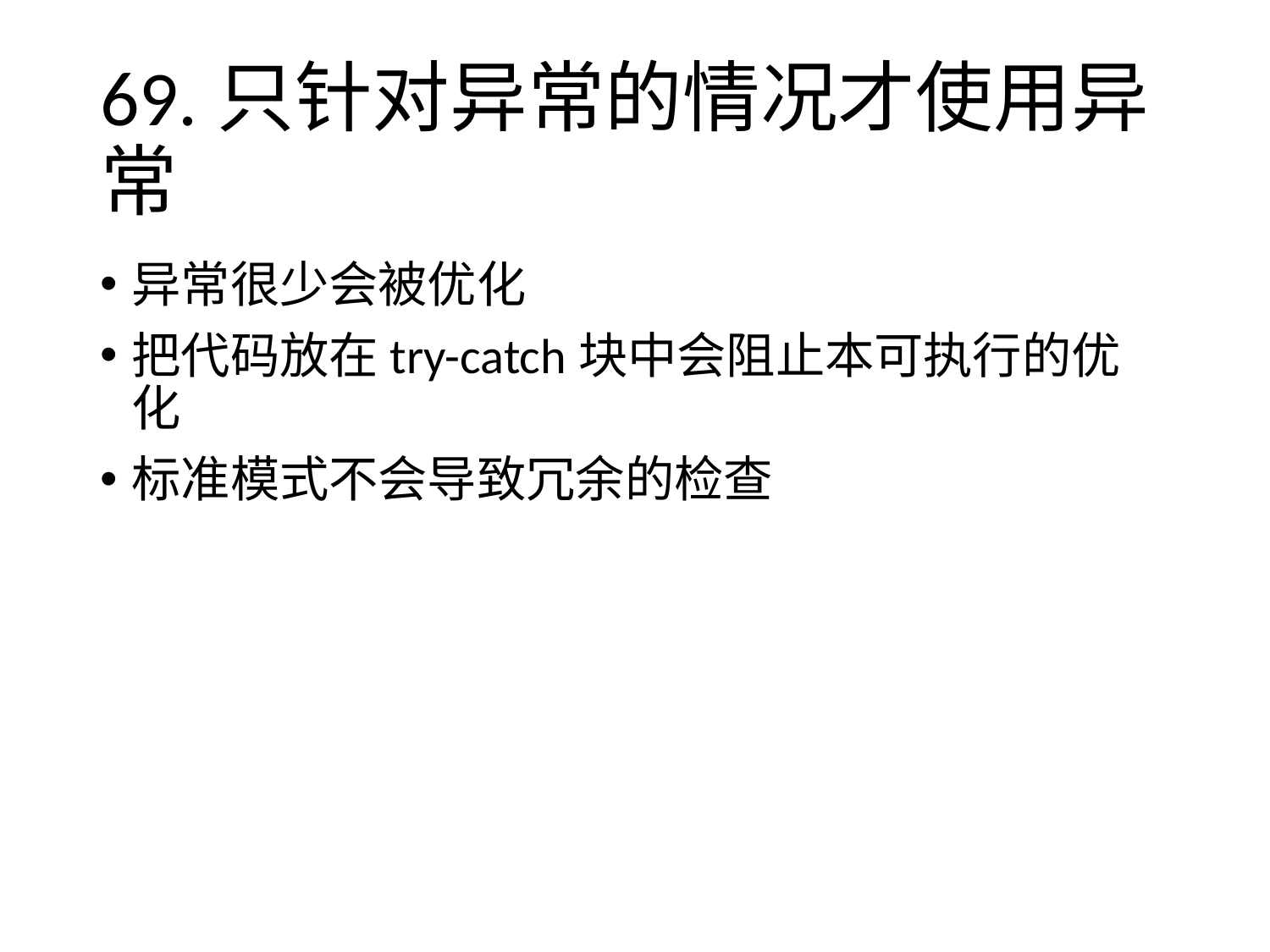

# 69.只针对异常的情况才使用异常
异常很少会被优化
把代码放在try-catch块中会阻止本可执行的优化
标准模式不会导致冗余的检查